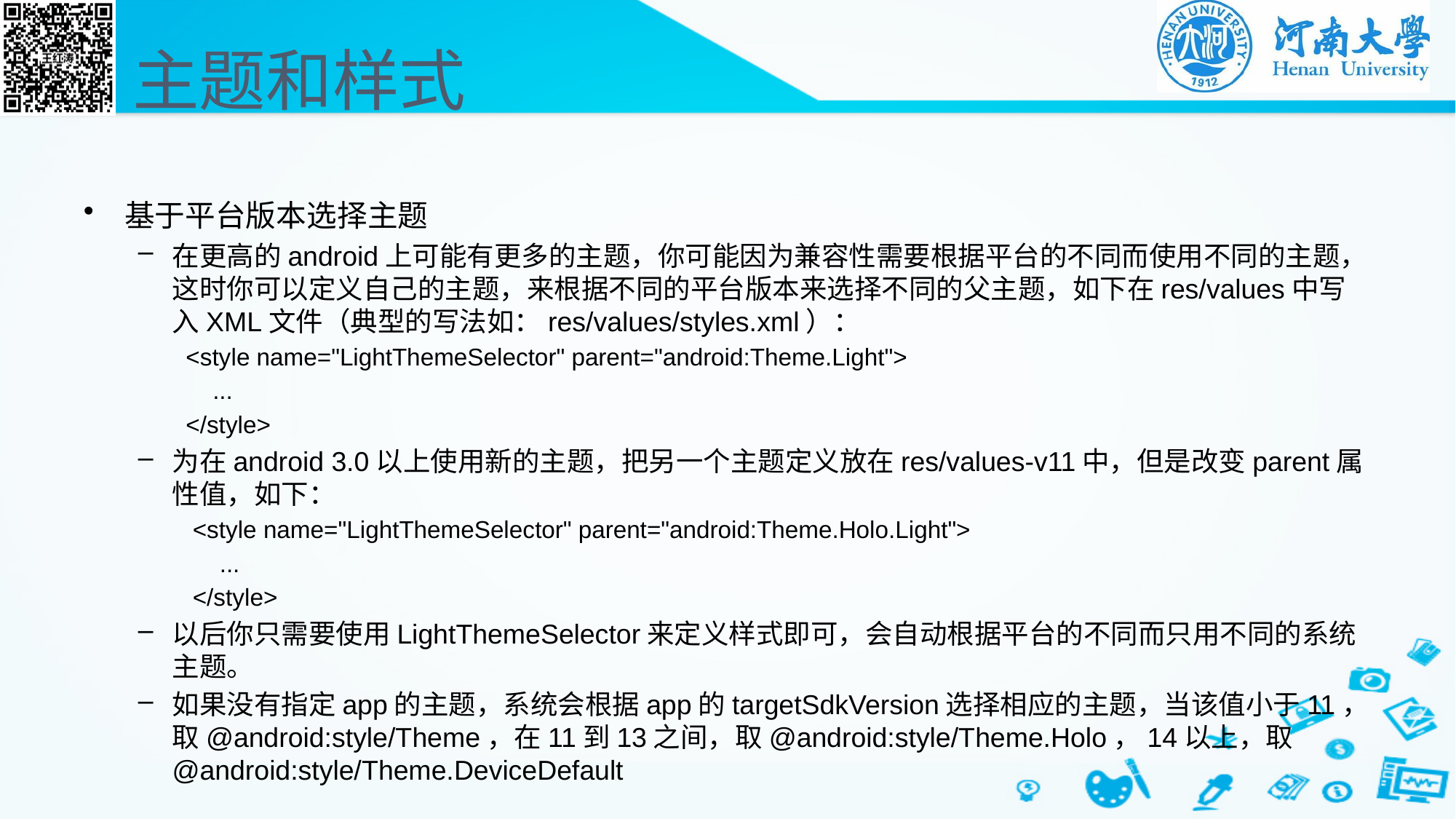

# 主题和样式
基于平台版本选择主题
在更高的android上可能有更多的主题，你可能因为兼容性需要根据平台的不同而使用不同的主题，这时你可以定义自己的主题，来根据不同的平台版本来选择不同的父主题，如下在res/values中写入XML文件（典型的写法如：res/values/styles.xml）：
<style name="LightThemeSelector" parent="android:Theme.Light">
    ...
</style>
为在android 3.0以上使用新的主题，把另一个主题定义放在res/values-v11中，但是改变parent属性值，如下：
<style name="LightThemeSelector" parent="android:Theme.Holo.Light">
    ...
</style>
以后你只需要使用LightThemeSelector来定义样式即可，会自动根据平台的不同而只用不同的系统主题。
如果没有指定app的主题，系统会根据app的targetSdkVersion选择相应的主题，当该值小于11，取@android:style/Theme，在11到13之间，取@android:style/Theme.Holo，14以上，取@android:style/Theme.DeviceDefault